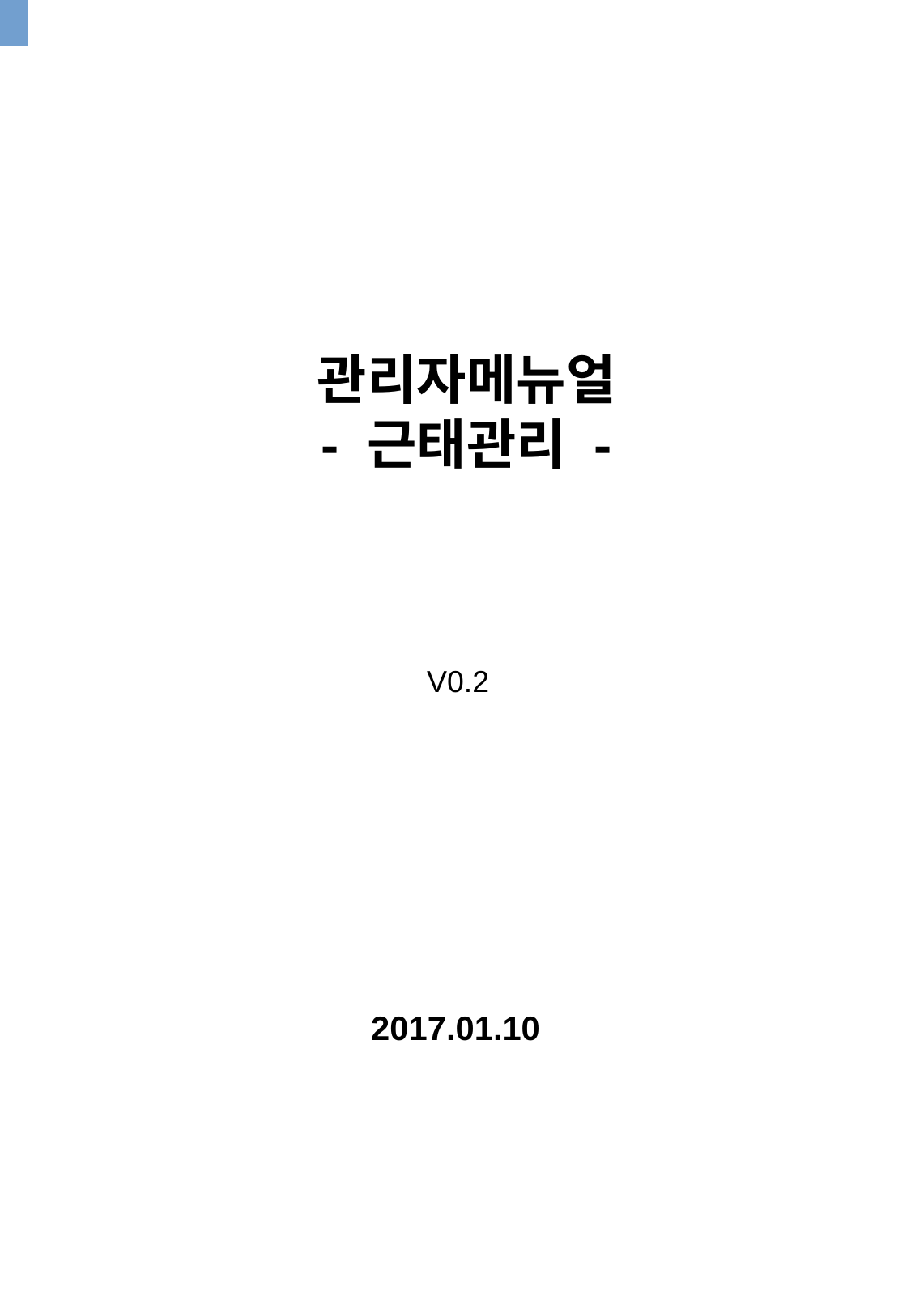

# 관리자메뉴얼 - 근태관리 -
V0.2
2017.01.10